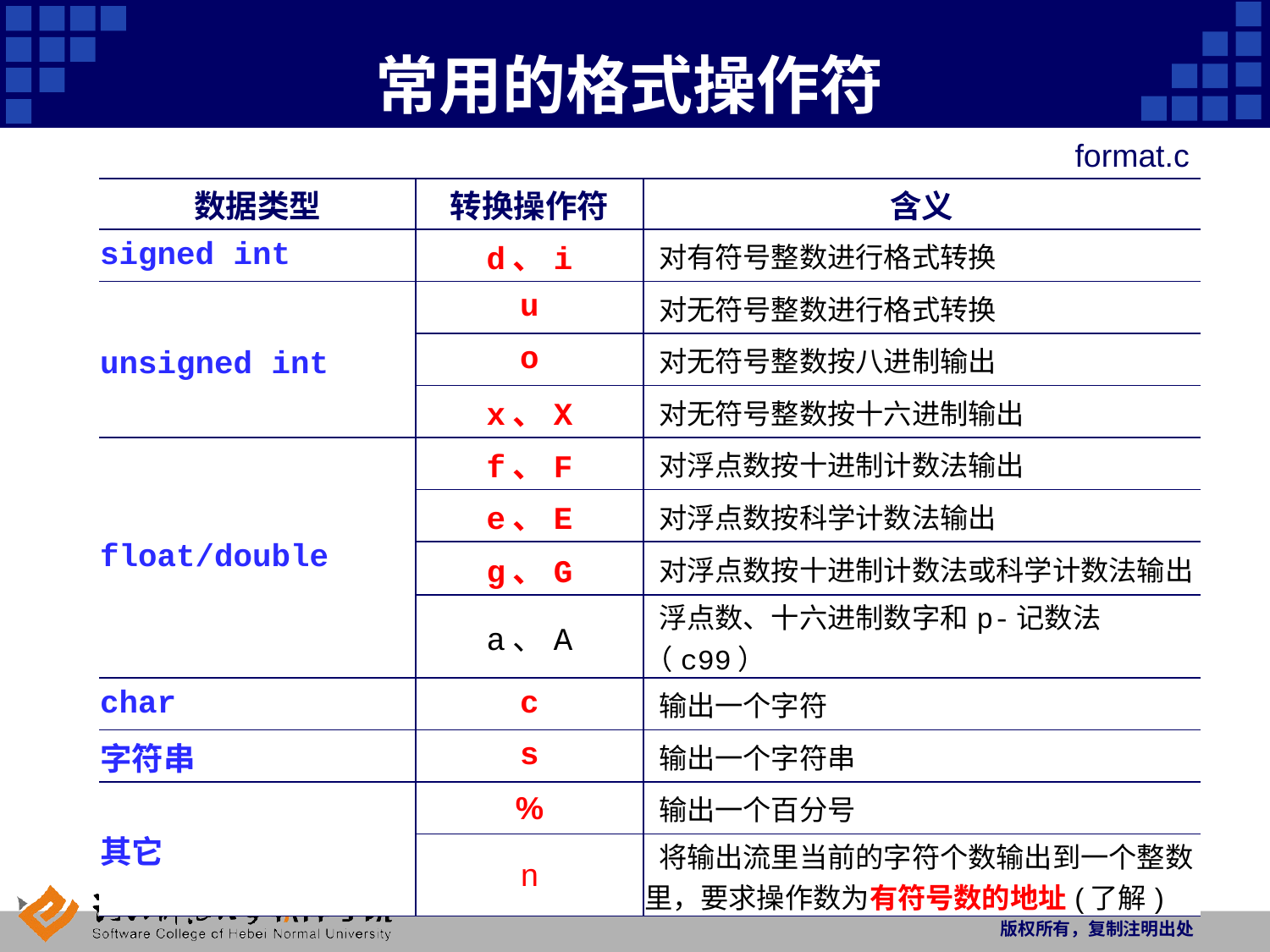

# 常用的格式操作符
format.c
| 数据类型 | 转换操作符 | 含义 |
| --- | --- | --- |
| signed int | d、i | 对有符号整数进行格式转换 |
| unsigned int | u | 对无符号整数进行格式转换 |
|  | o | 对无符号整数按八进制输出 |
|  | x、X | 对无符号整数按十六进制输出 |
| float/double | f、F | 对浮点数按十进制计数法输出 |
|  | e、E | 对浮点数按科学计数法输出 |
|  | g、G | 对浮点数按十进制计数法或科学计数法输出 |
|  | a、A | 浮点数、十六进制数字和p-记数法（c99） |
| char | c | 输出一个字符 |
| 字符串 | s | 输出一个字符串 |
| 其它 | % | 输出一个百分号 |
|  | n | 将输出流里当前的字符个数输出到一个整数里，要求操作数为有符号数的地址(了解) |
版权所有，复制注明出处